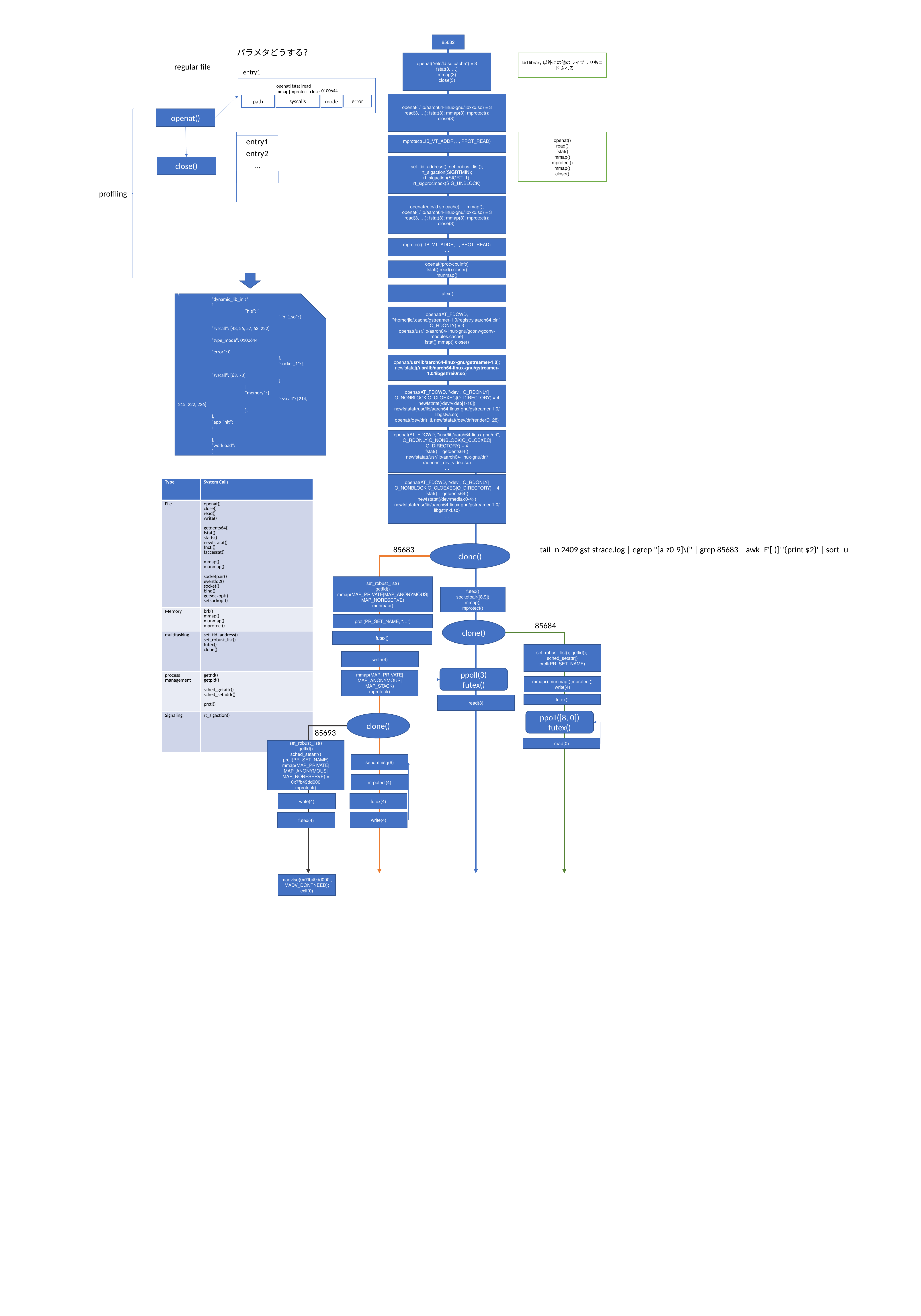

85682
パラメタどうする？
openat(“/etc/ld.so.cache”) = 3
fstat(3, …)
mmap(3)
close(3)
ldd library以外には他のライブラリもロードされる
regular file
entry1

openat|fstat|read|
mmap|mprotect|close
0100644
syscalls
path
mode
error
openat(“/lib/aarch64-linux-gnu/libxxx.so) = 3
read(3, …); fstat(3); mmap(3); mprotect();
close(3);

openat()

openat()
read()
fstat()
mmap()
mprotect()
mmap()
close()
mprotect(LIB_VT_ADDR, .., PROT_READ)
…
entry1
entry2
set_tid_address(); set_robust_list();
rt_sigaction(SIGRTMIN);
rt_sigaction(SIGRT_1);
rt_sigprocmask(SIG_UNBLOCK)
close()
…

profiling
openat(/etc/ld.so.cache) … mmap();
openat(“/lib/aarch64-linux-gnu/libxxx.so) = 3
read(3, …); fstat(3); mmap(3); mprotect();
close(3);
mprotect(LIB_VT_ADDR, .., PROT_READ)
…
openat(/proc/cpuinfo)
fstat() read() close()
munmap()

futex()
{
	“dynamic_lib_init”:
	{
		“file”: [
			“lib_1.so”: {
				“syscall”: [48, 56, 57, 63, 222]
				“type_mode”: 0100644
				”error”: 0
			},
			“socket_1”: {
				”syscall”: [63, 73]
			}
		],
		“memory”: {
			“syscall”: [214, 215, 222, 226]
		},
	},
	“app_init”:
	{

	},
	“workload”:
	{

	}
}
openat(AT_FDCWD, "/home/jie/.cache/gstreamer-1.0/registry.aarch64.bin", O_RDONLY) = 3
openat(/usr/lib/aarch64-linux-gnu/gconv/gconv-modules.cache)
fstat() mmap() close()
openat(/usr/lib/aarch64-linux-gnu/gstreamer-1.0);
newfstatat(/usr/lib/aarch64-linux-gnu/gstreamer-1.0/libgstfrei0r.so)
openat(AT_FDCWD, "/dev", O_RDONLY|O_NONBLOCK|O_CLOEXEC|O_DIRECTORY) = 4
newfstatat(/dev/video[1-10])
newfstatat(/usr/lib/aarch64-linux-gnu/gstreamer-1.0/libgstva.so)
openat(/dev/dri)  & newfstatat(/dev/dri/renderD128)
openat(AT_FDCWD, "/usr/lib/aarch64-linux-gnu/dri", O_RDONLY|O_NONBLOCK|O_CLOEXEC|O_DIRECTORY) = 4
fstat() + getdents64()
newfstatat(/usr/lib/aarch64-linux-gnu/dri/radeonsi_drv_video.so)
…
openat(AT_FDCWD, "/dev", O_RDONLY|O_NONBLOCK|O_CLOEXEC|O_DIRECTORY) = 4
fstat() + getdents64()
newfstatat(/dev/media<0-4>)
newfstatat(/usr/lib/aarch64-linux-gnu/gstreamer-1.0/libgstmxf.so)
…
| Type | System Calls |
| --- | --- |
| File | openat() close() read() write() getdents64() fstat() statfs() newfstatat() fnctl() faccessat() mmap() munmap() socketpair() eventfd2() socket() bind() getsockopt() setsockopt() |
| Memory | brk() mmap() munmap() mprotect() |
| multitasking | set\_tid\_address() set\_robust\_list() futex() clone() |
| process management | gettid() getpid() sched\_getattr() sched\_setaddr() prctl() |
| Signaling | rt\_sigaction() |
85683
tail -n 2409 gst-strace.log | egrep "[a-z0-9]\(" | grep 85683 | awk -F'[ (]' '{print $2}' | sort -u
clone()
set_robust_list()
gettid()
mmap(MAP_PRIVATE|MAP_ANONYMOUS|MAP_NORESERVE)
munmap()
futex()
socketpair([8,9])
mmap()
mprotect()
prctl(PR_SET_NAME, “…”)
85684
clone()
futex()
set_robust_list(); gettid();
sched_setattr()
prctl(PR_SET_NAME)
write(4)
ppoll(3)
futex()
mmap(MAP_PRIVATE|MAP_ANONYMOUS|MAP_STACK)
mprotect()
mmap();munmap();mprotect()
write(4)
futex()
read(3)
ppoll([8, 0])
futex()
clone()
85693
read(0)
set_robust_list()
gettid()
sched_setattr()
prctl(PR_SET_NAME)
mmap(MAP_PRIVATE|MAP_ANONYMOUS|MAP_NORESERVE) = 0x7fb49dd000
mprotect()
sendmmsg(6)
mrpotect(4)
write(4)
futex(4)
write(4)
futex(4)
madvise(0x7fb49dd000 , MADV_DONTNEED);
exit(0)